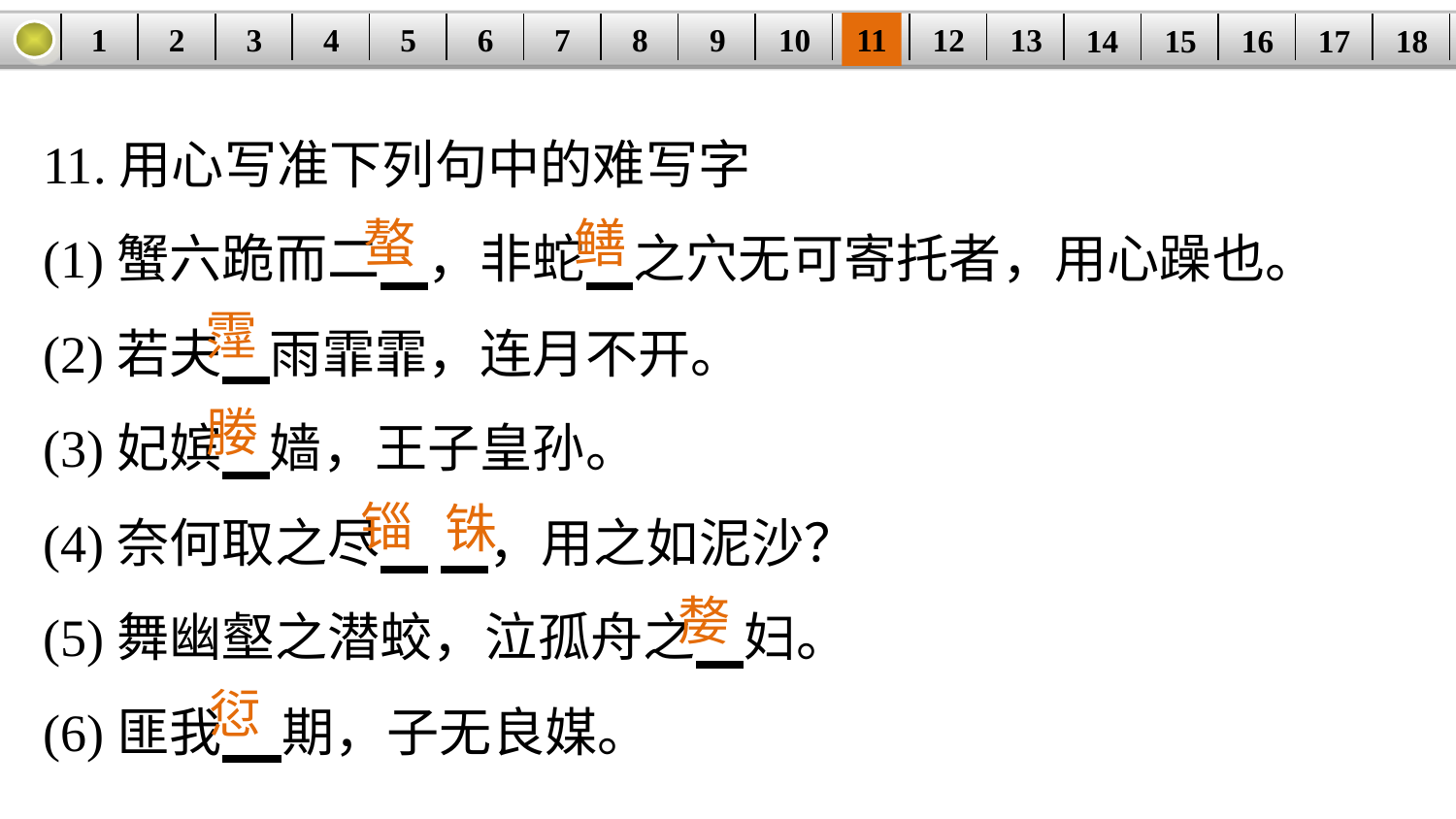

1
2
3
4
5
6
7
8
9
10
11
12
13
14
15
16
17
18
|  |  |  |  |  |  |  |  |  |  |  |  |  |  |  |  |  |  |
| --- | --- | --- | --- | --- | --- | --- | --- | --- | --- | --- | --- | --- | --- | --- | --- | --- | --- |

11.用心写准下列句中的难写字
(1)蟹六跪而二    ，非蛇    之穴无可寄托者，用心躁也。
(2)若夫    雨霏霏，连月不开。
(3)妃嫔    嫱，王子皇孙。
(4)奈何取之尽         ，用之如泥沙？
(5)舞幽壑之潜蛟，泣孤舟之    妇。
(6)匪我     期，子无良媒。
螯
鳝
霪
媵
锱
铢
嫠
愆